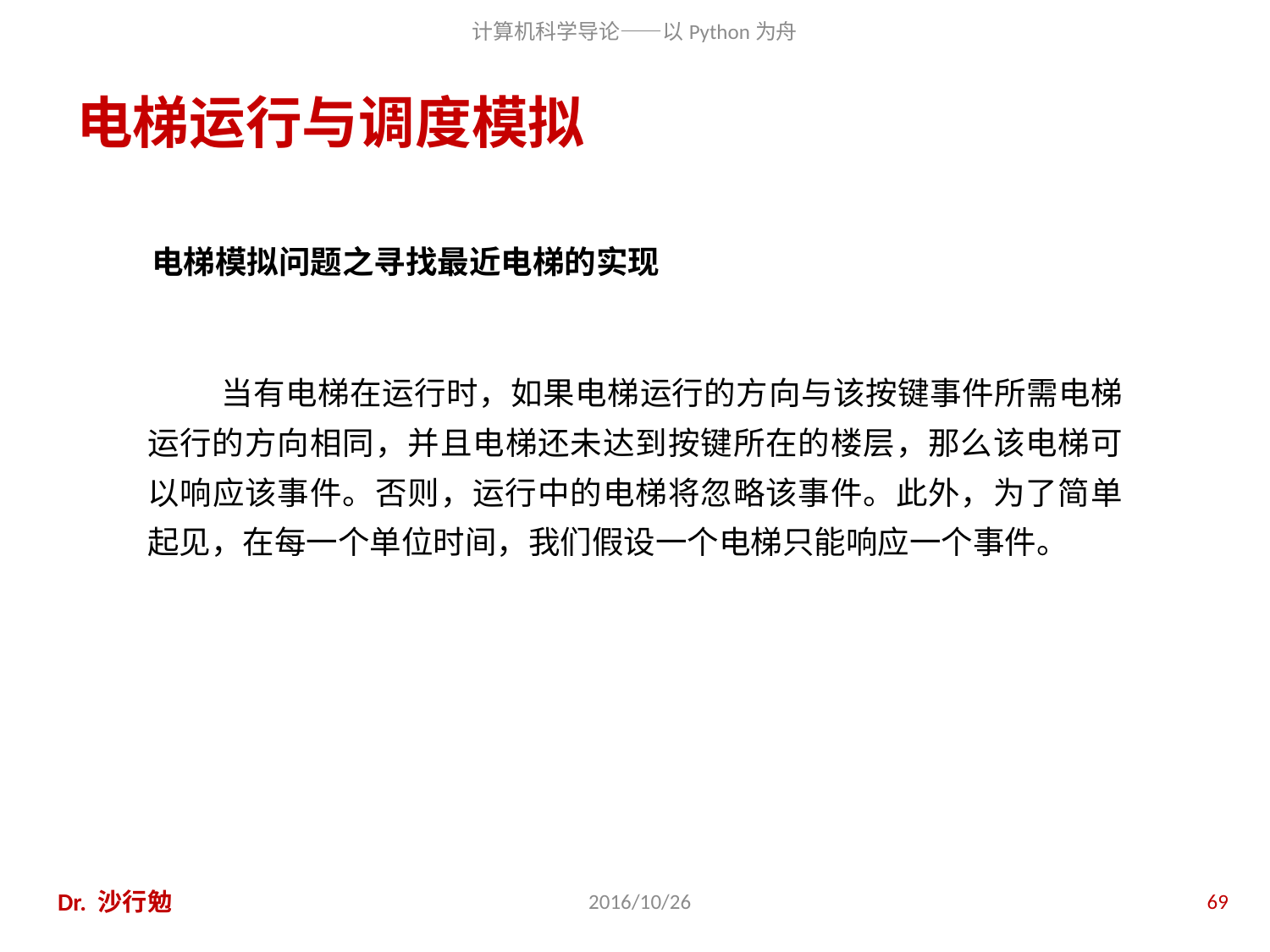

# 电梯运行与调度模拟
电梯模拟问题之寻找最近电梯的实现
   当有电梯在运行时，如果电梯运行的方向与该按键事件所需电梯运行的方向相同，并且电梯还未达到按键所在的楼层，那么该电梯可以响应该事件。否则，运行中的电梯将忽略该事件。此外，为了简单起见，在每一个单位时间，我们假设一个电梯只能响应一个事件。
Dr. 沙行勉
2016/10/26
69